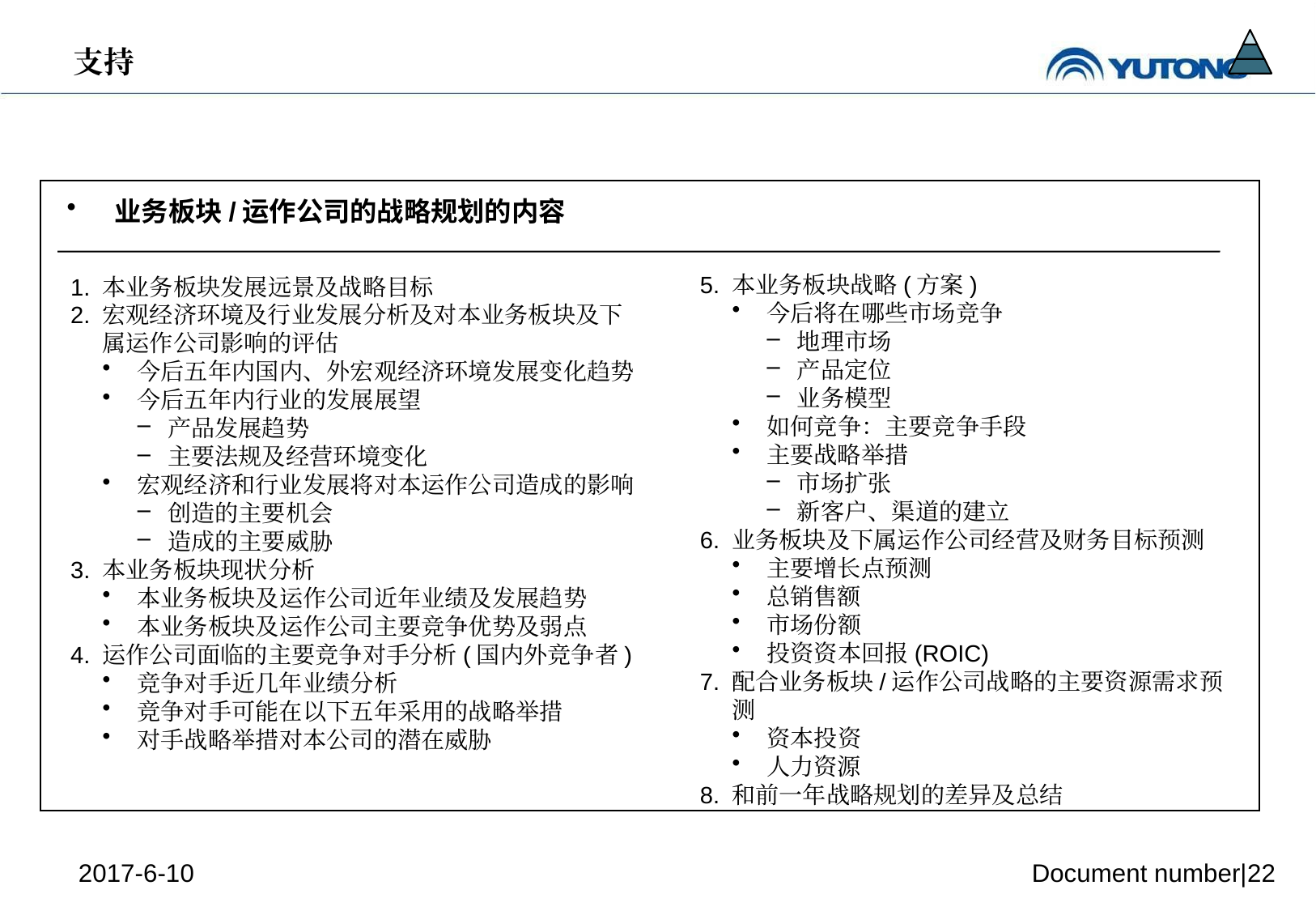

# 支持

业务板块/运作公司的战略规划的内容

5.	本业务板块战略(方案)
今后将在哪些市场竞争
地理市场
产品定位
业务模型
如何竞争：主要竞争手段
主要战略举措
市场扩张
新客户、渠道的建立
6.	业务板块及下属运作公司经营及财务目标预测
主要增长点预测
总销售额
市场份额
投资资本回报(ROIC)
7.	配合业务板块/运作公司战略的主要资源需求预测
资本投资
人力资源
8.	和前一年战略规划的差异及总结
1.	本业务板块发展远景及战略目标
2.	宏观经济环境及行业发展分析及对本业务板块及下属运作公司影响的评估
今后五年内国内、外宏观经济环境发展变化趋势
今后五年内行业的发展展望
产品发展趋势
主要法规及经营环境变化
宏观经济和行业发展将对本运作公司造成的影响
创造的主要机会
造成的主要威胁
3.	本业务板块现状分析
本业务板块及运作公司近年业绩及发展趋势
本业务板块及运作公司主要竞争优势及弱点
4.	运作公司面临的主要竞争对手分析(国内外竞争者)
竞争对手近几年业绩分析
竞争对手可能在以下五年采用的战略举措
对手战略举措对本公司的潜在威胁
2017-6-10
Document number|22